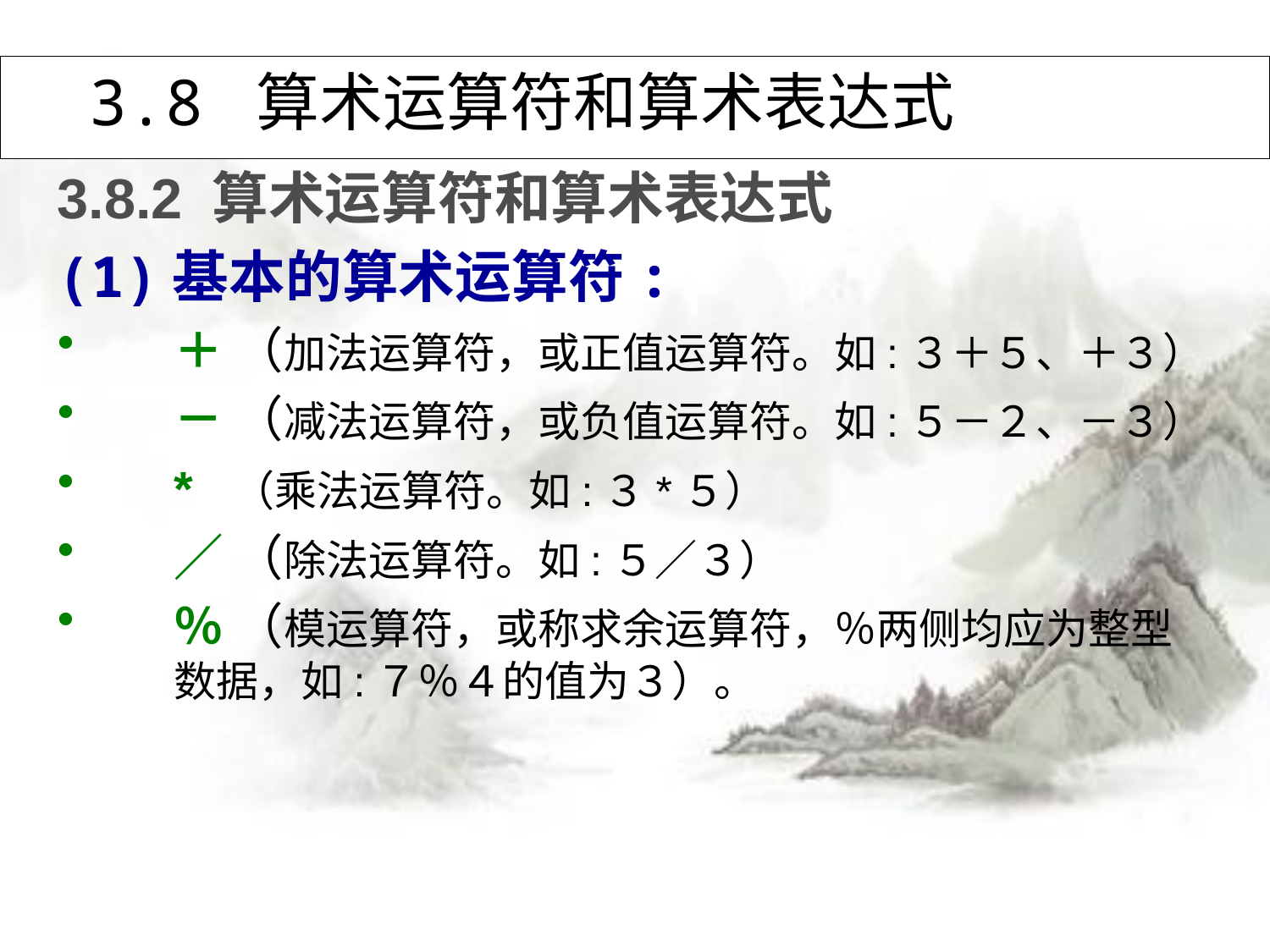

# 3.8 算术运算符和算术表达式
3.8.2 算术运算符和算术表达式
(1)基本的算术运算符:
＋ （加法运算符，或正值运算符。如:３＋５、＋３）
－ （减法运算符，或负值运算符。如:５－２、－３）
*  （乘法运算符。如:３*５）
／ （除法运算符。如:５／３）
％ （模运算符，或称求余运算符，％两侧均应为整型数据，如:７％４的值为３）。